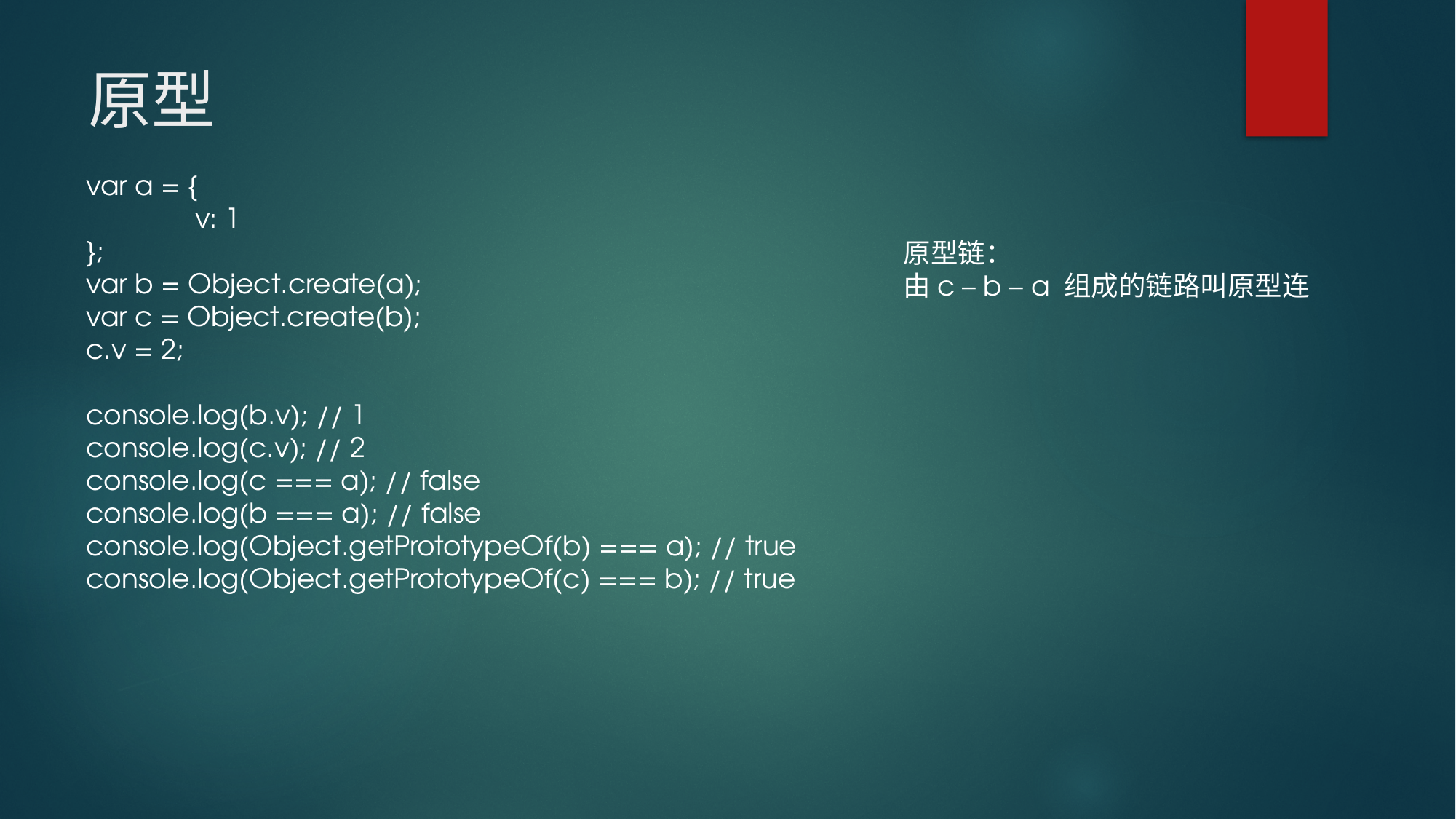

# 原型
var a = {
	v: 1
};
var b = Object.create(a);
var c = Object.create(b);
c.v = 2;
console.log(b.v); // 1
console.log(c.v); // 2
console.log(c === a); // false
console.log(b === a); // false
console.log(Object.getPrototypeOf(b) === a); // true
console.log(Object.getPrototypeOf(c) === b); // true
原型链：
由c – b – a 组成的链路叫原型连